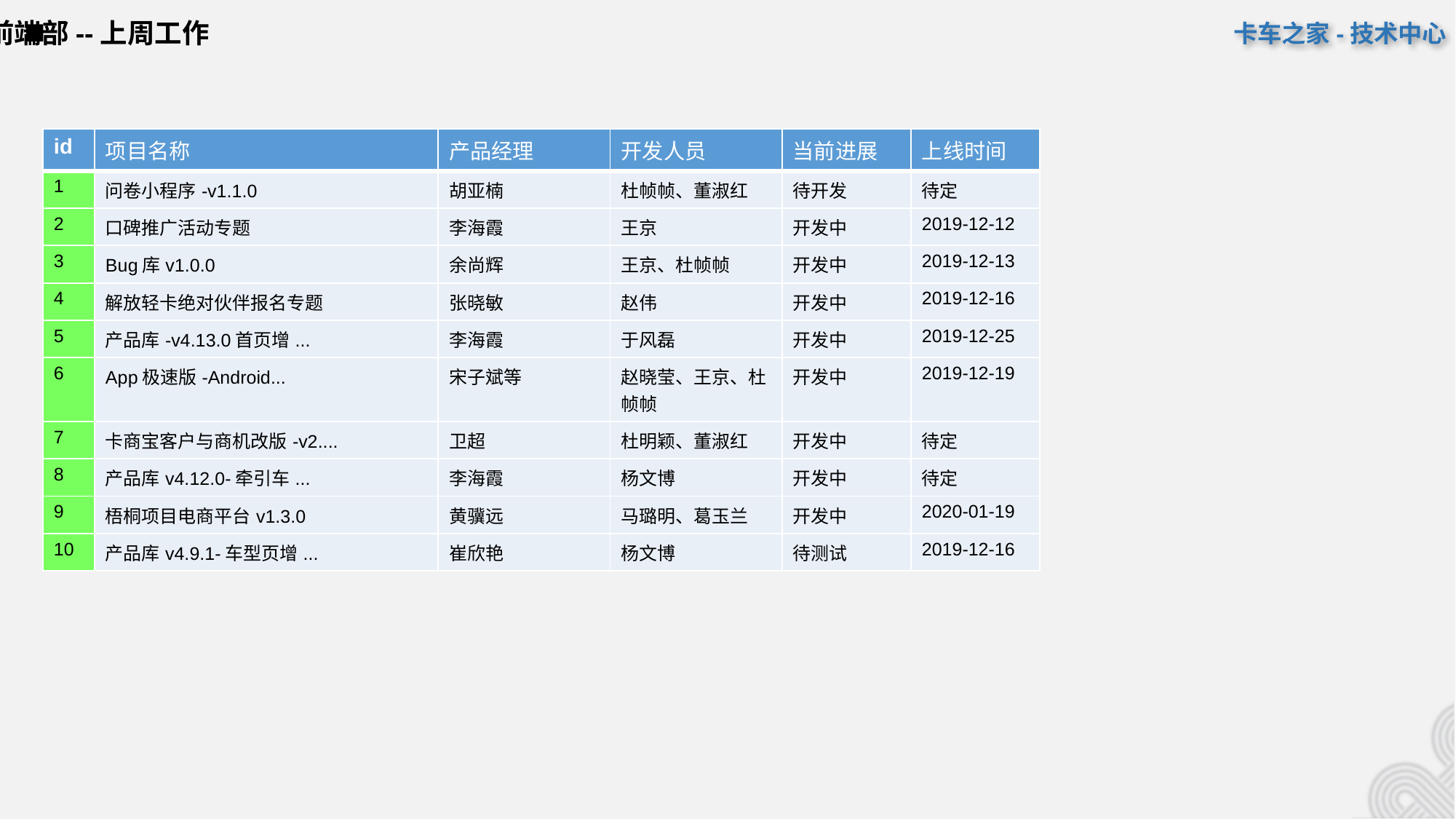

前端部--上周工作
| id | 项目名称 | 产品经理 | 开发人员 | 当前进展 | 上线时间 |
| --- | --- | --- | --- | --- | --- |
| 1 | 问卷小程序-v1.1.0 | 胡亚楠 | 杜帧帧、董淑红 | 待开发 | 待定 |
| 2 | 口碑推广活动专题 | 李海霞 | 王京 | 开发中 | 2019-12-12 |
| 3 | Bug库v1.0.0 | 余尚辉 | 王京、杜帧帧 | 开发中 | 2019-12-13 |
| 4 | 解放轻卡绝对伙伴报名专题 | 张晓敏 | 赵伟 | 开发中 | 2019-12-16 |
| 5 | 产品库-v4.13.0首页增... | 李海霞 | 于风磊 | 开发中 | 2019-12-25 |
| 6 | App极速版-Android... | 宋子斌等 | 赵晓莹、王京、杜帧帧 | 开发中 | 2019-12-19 |
| 7 | 卡商宝客户与商机改版-v2.... | 卫超 | 杜明颖、董淑红 | 开发中 | 待定 |
| 8 | 产品库v4.12.0-牵引车... | 李海霞 | 杨文博 | 开发中 | 待定 |
| 9 | 梧桐项目电商平台v1.3.0 | 黄骥远 | 马璐明、葛玉兰 | 开发中 | 2020-01-19 |
| 10 | 产品库v4.9.1-车型页增... | 崔欣艳 | 杨文博 | 待测试 | 2019-12-16 |